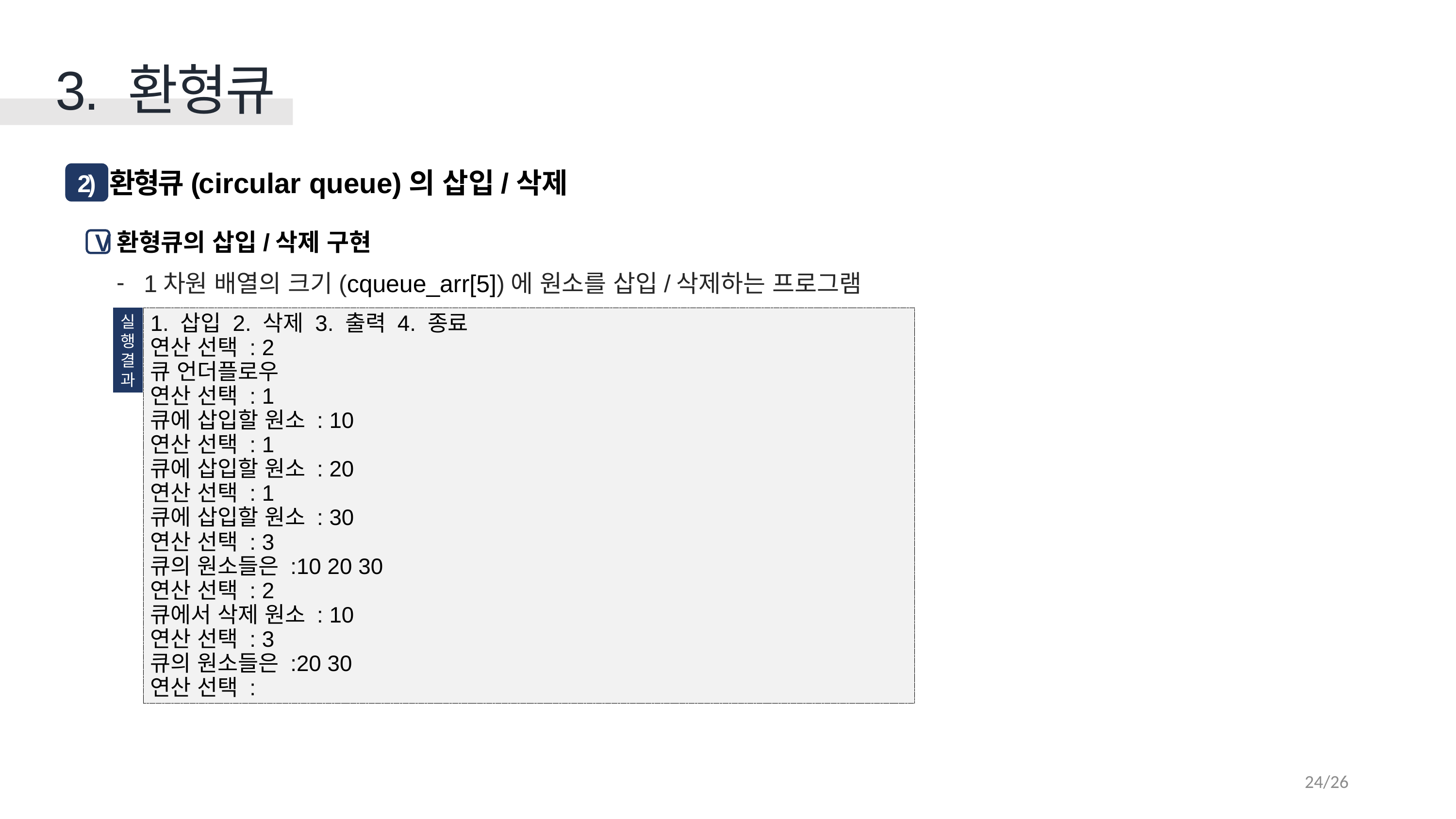

3. 환형큐

 환형큐(circular queue)의 삽입/삭제

2)
환형큐의 삽입/삭제 구현

1차원 배열의 크기(cqueue_arr[5])에 원소를 삽입/삭제하는 프로그램

V
실
행
결
과
1. 삽입 2. 삭제 3. 출력 4. 종료
연산 선택 : 2
큐 언더플로우
연산 선택 : 1
큐에 삽입할 원소 : 10
연산 선택 : 1
큐에 삽입할 원소 : 20
연산 선택 : 1
큐에 삽입할 원소 : 30
연산 선택 : 3
큐의 원소들은 :10 20 30
연산 선택 : 2
큐에서 삭제 원소 : 10
연산 선택 : 3
큐의 원소들은 :20 30
연산 선택 :
24/26